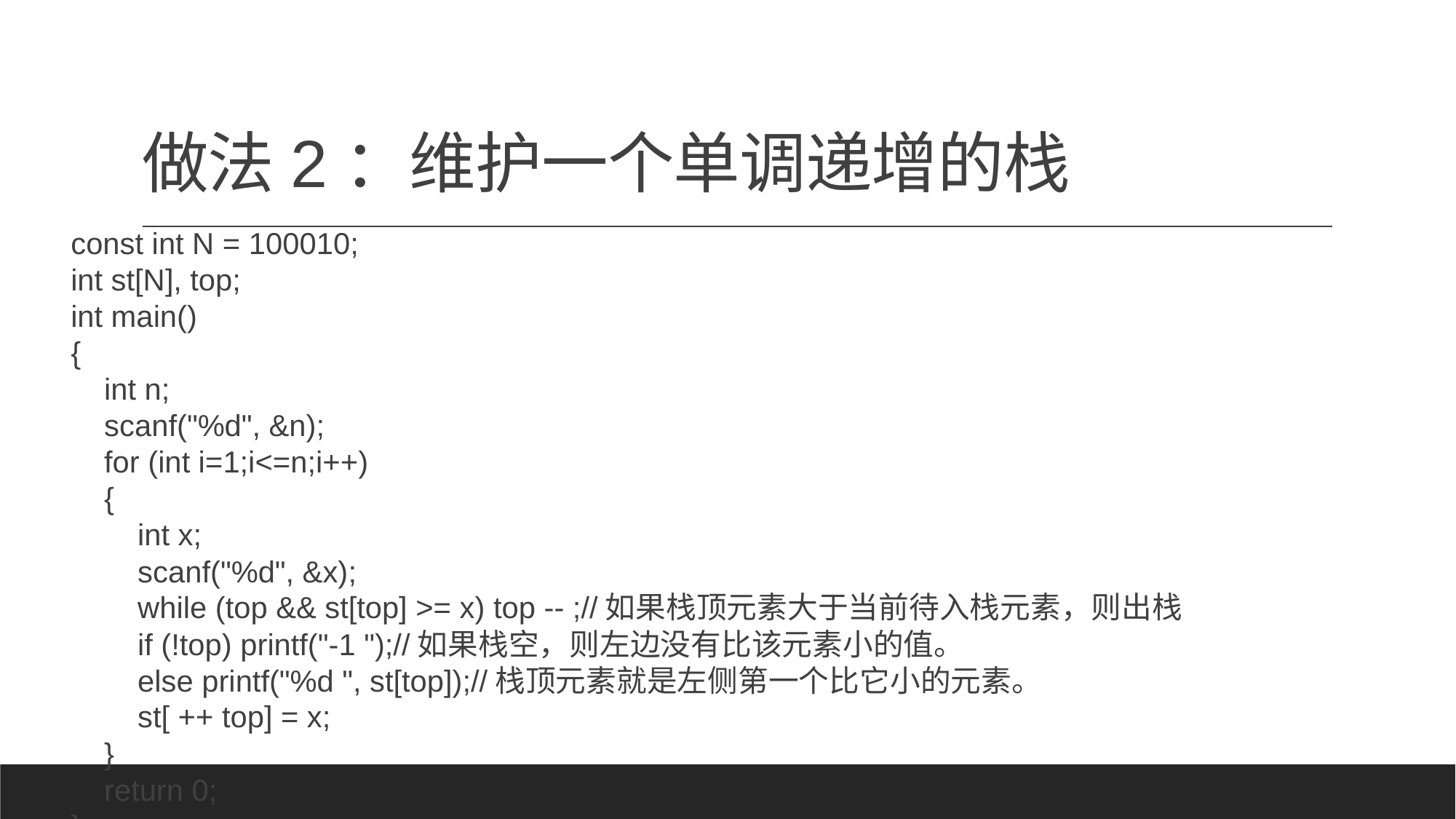

# 做法2：维护一个单调递增的栈
const int N = 100010;
int st[N], top;
int main()
{
    int n;
    scanf("%d", &n);
    for (int i=1;i<=n;i++)
    {
        int x;
        scanf("%d", &x);
        while (top && st[top] >= x) top -- ;//如果栈顶元素大于当前待入栈元素，则出栈
        if (!top) printf("-1 ");//如果栈空，则左边没有比该元素小的值。
        else printf("%d ", st[top]);//栈顶元素就是左侧第一个比它小的元素。
        st[ ++ top] = x;
    }
    return 0;
}